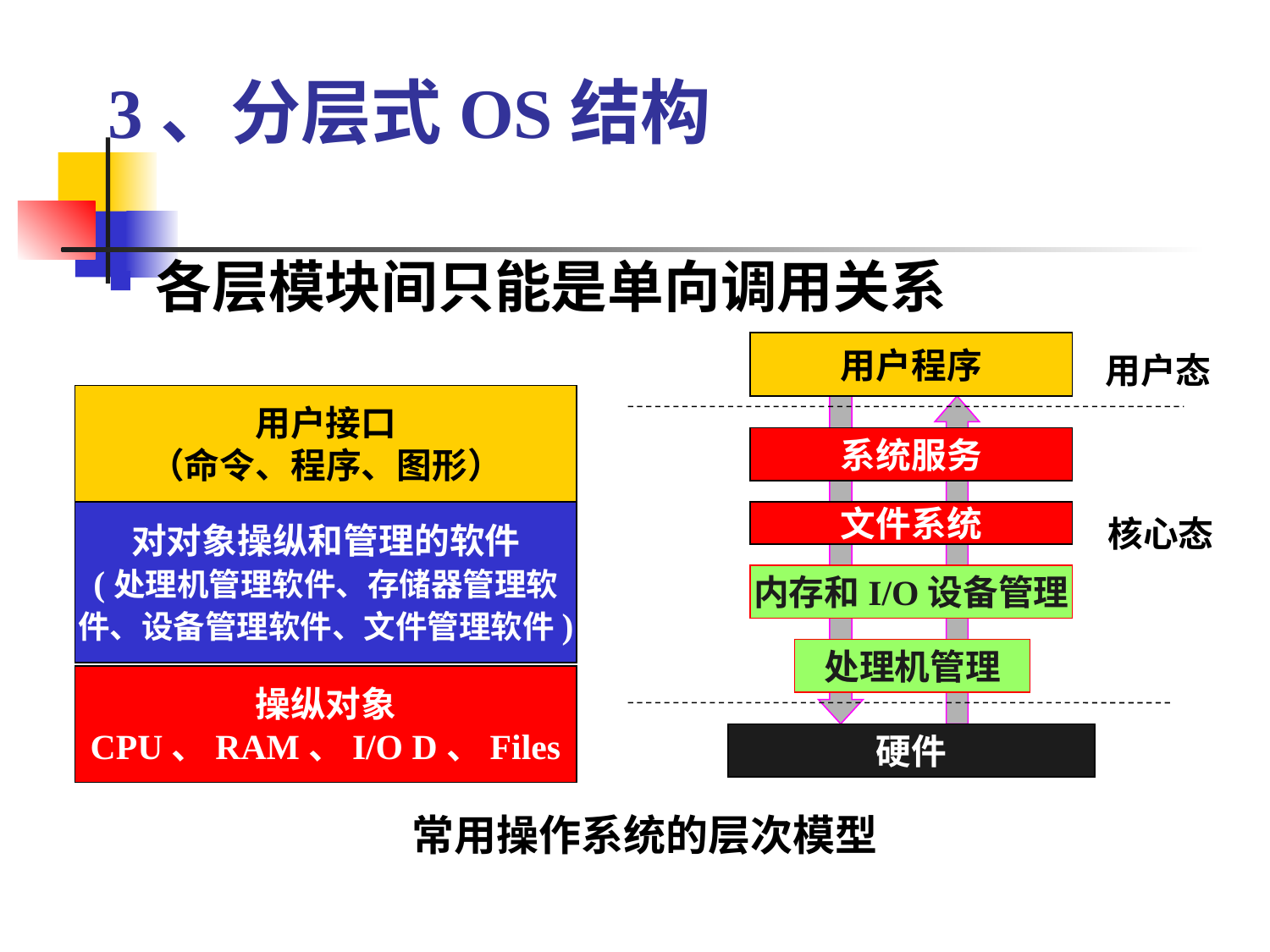

# 3、分层式OS结构
各层模块间只能是单向调用关系
用户程序
用户态

系统服务
文件系统
核心态
内存和I/O设备管理
处理机管理

硬件
用户接口
（命令、程序、图形）

对对象操纵和管理的软件
(处理机管理软件、存储器管理软
件、设备管理软件、文件管理软件)
操纵对象
（ CPU、RAM、I/O D、Files ）
常用操作系统的层次模型